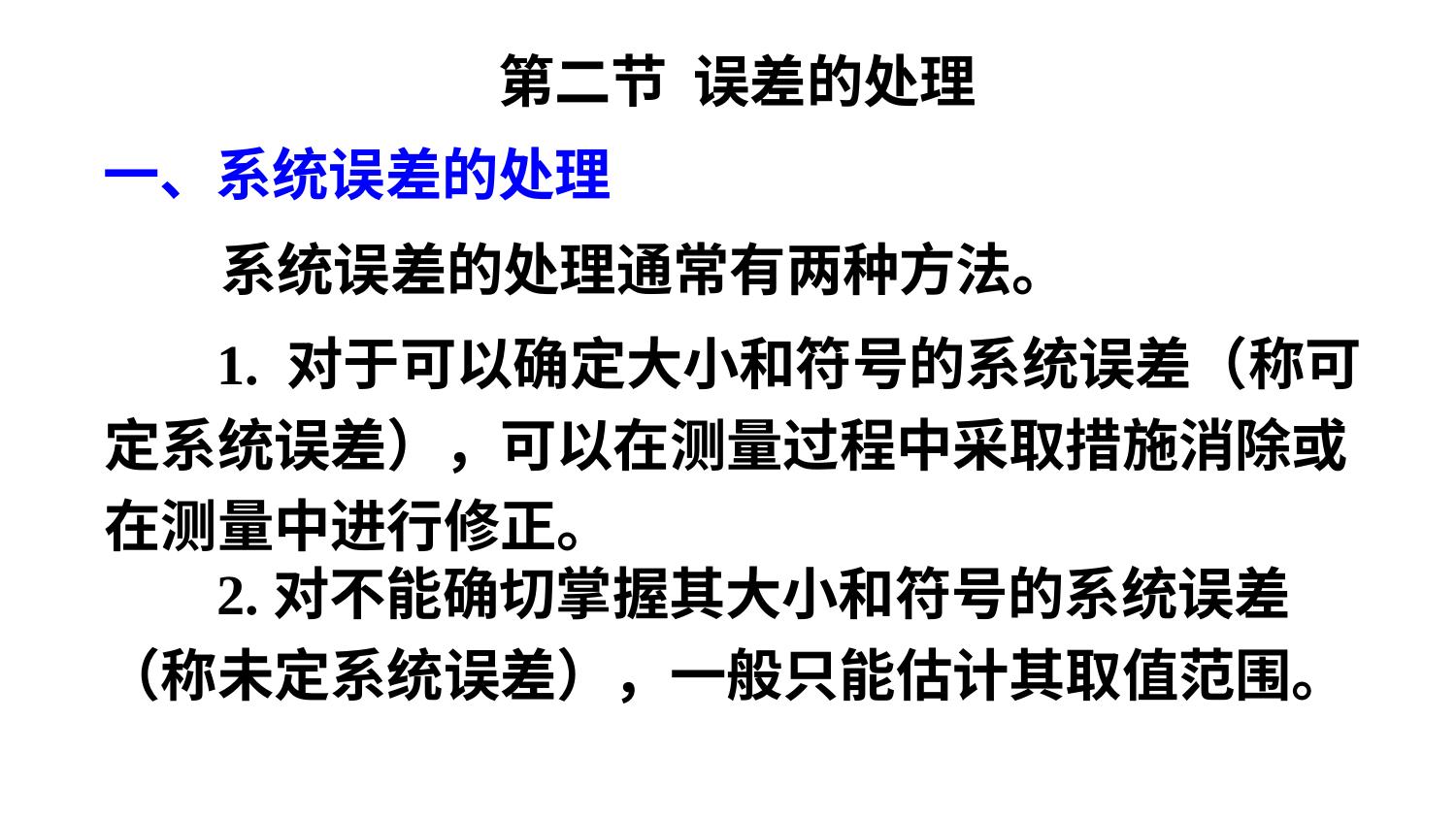

第二节  误差的处理
一、系统误差的处理
        系统误差的处理通常有两种方法。
        1. 对于可以确定大小和符号的系统误差（称可定系统误差），可以在测量过程中采取措施消除或在测量中进行修正。
        2.对不能确切掌握其大小和符号的系统误差（称未定系统误差），一般只能估计其取值范围。
12